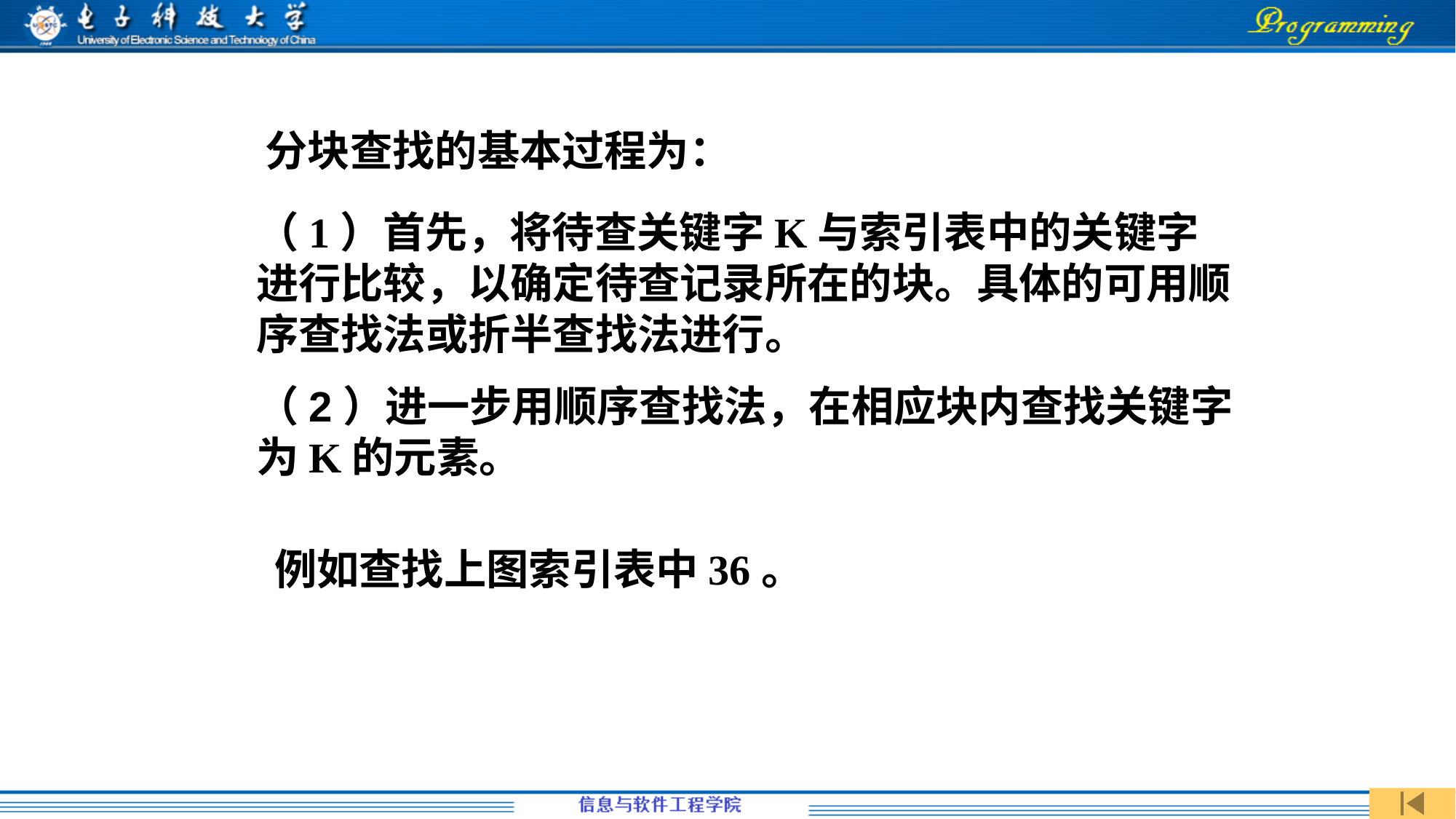

分块查找的基本过程为：
（1）首先，将待查关键字K与索引表中的关键字进行比较，以确定待查记录所在的块。具体的可用顺序查找法或折半查找法进行。
（2）进一步用顺序查找法，在相应块内查找关键字为K的元素。
例如查找上图索引表中36。